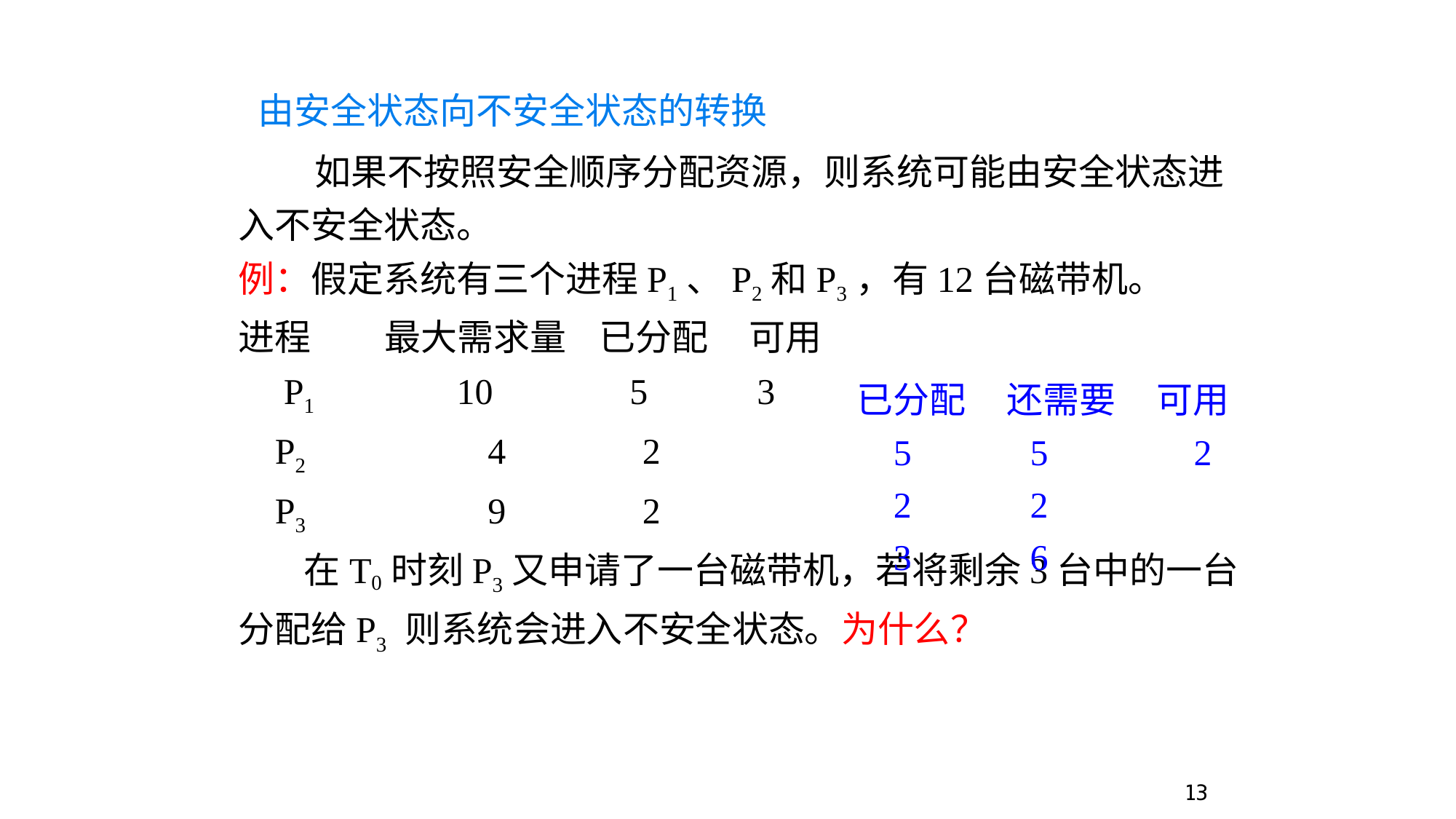

由安全状态向不安全状态的转换
       如果不按照安全顺序分配资源，则系统可能由安全状态进入不安全状态。
例：假定系统有三个进程P1、P2和P3，有12台磁带机。
进程         最大需求量    已分配     可用
     P1                           10               5            3
       P2                    4               2
       P3                    9               2
       在T0时刻P3又申请了一台磁带机，若将剩余3台中的一台分配给P3 则系统会进入不安全状态。为什么？
已分配     还需要     可用
    5             5                2
    2             2
    3             6
13